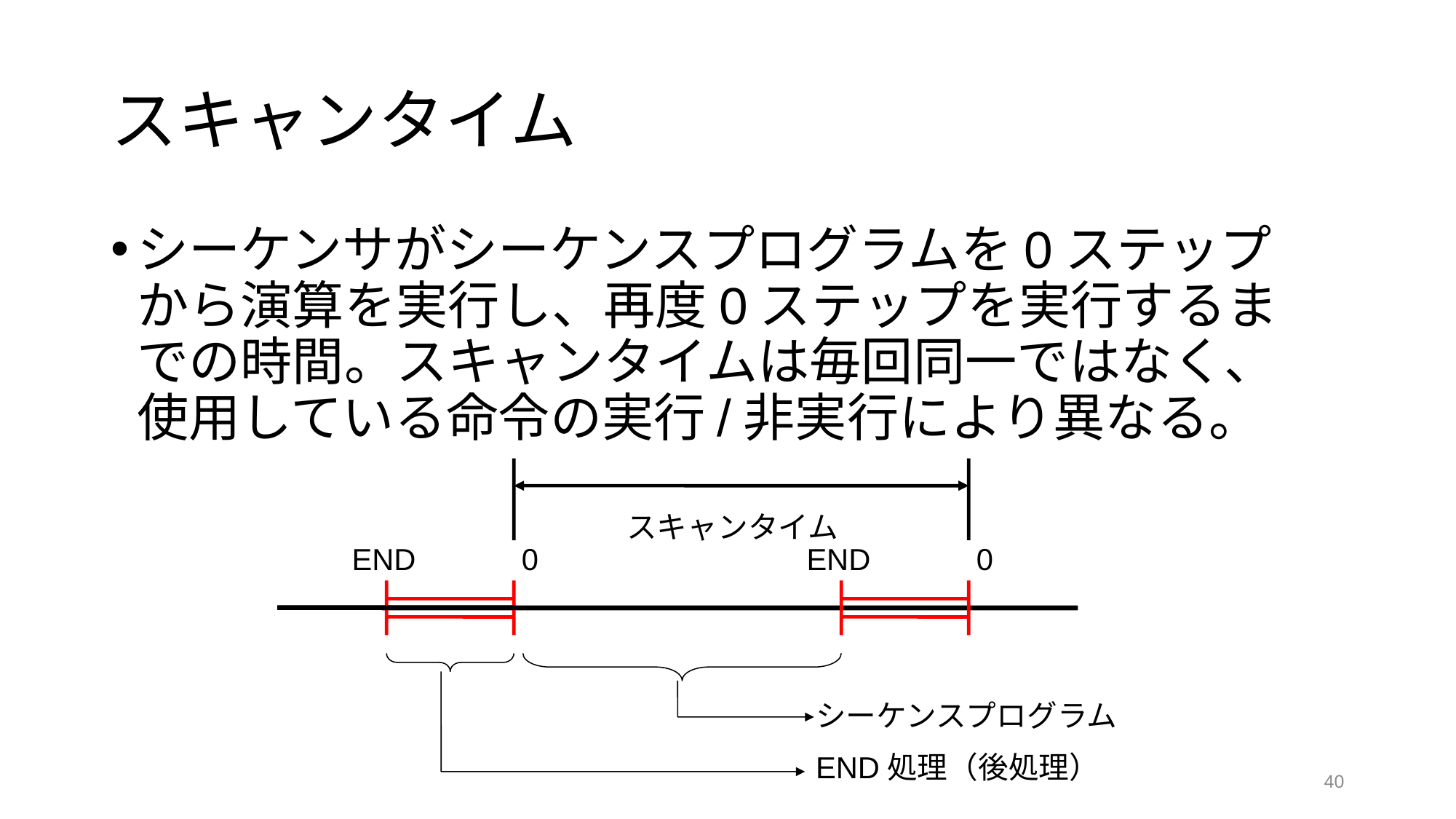

# スキャンタイム
シーケンサがシーケンスプログラムを0ステップから演算を実行し、再度0ステップを実行するまでの時間。スキャンタイムは毎回同一ではなく、使用している命令の実行/非実行により異なる。

　スキャンタイム
END　　　0
END　　　0

シーケンスプログラム
END処理（後処理）

40